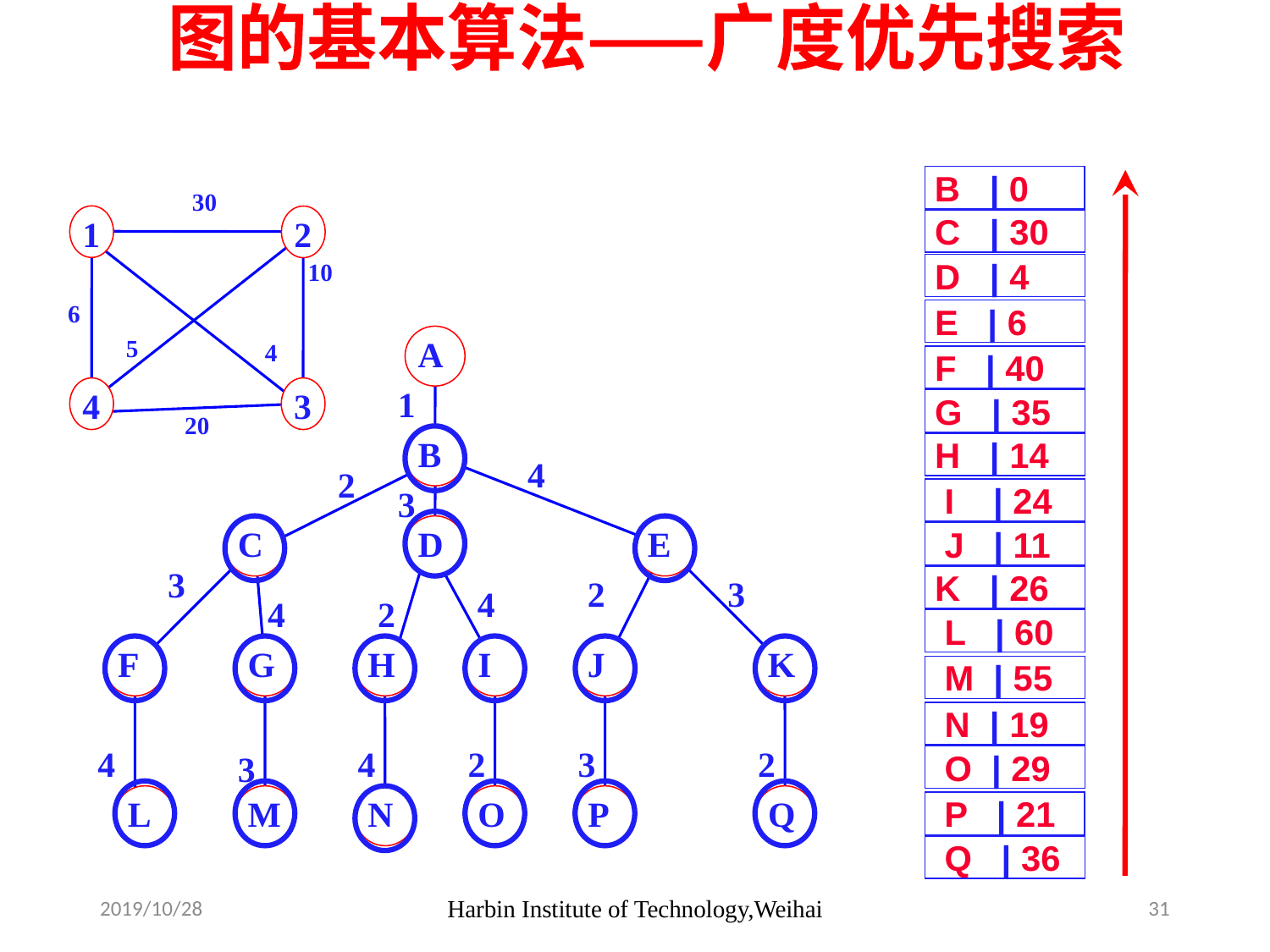

图的基本算法——广度优先搜索
 B   | 0
       |

30
1

2

6
5
4
4
3

20
 C   | 30
10
 D   | 4
 E   | 6

A
 F   | 40
1

 G   | 35

B

 H   | 14
4

2

3

  I    | 24

C

D
E

  J   | 11

3

2
3
 K   | 26
4
4
2
  L   | 60

F

G

H

I

J

K

  M  | 55

  N  | 19
4
4
2
3
2
3
  O  | 29

L
M

N

O

P

Q
  P   | 21
  Q   | 36
2019/10/28
Harbin Institute of Technology,Weihai
31